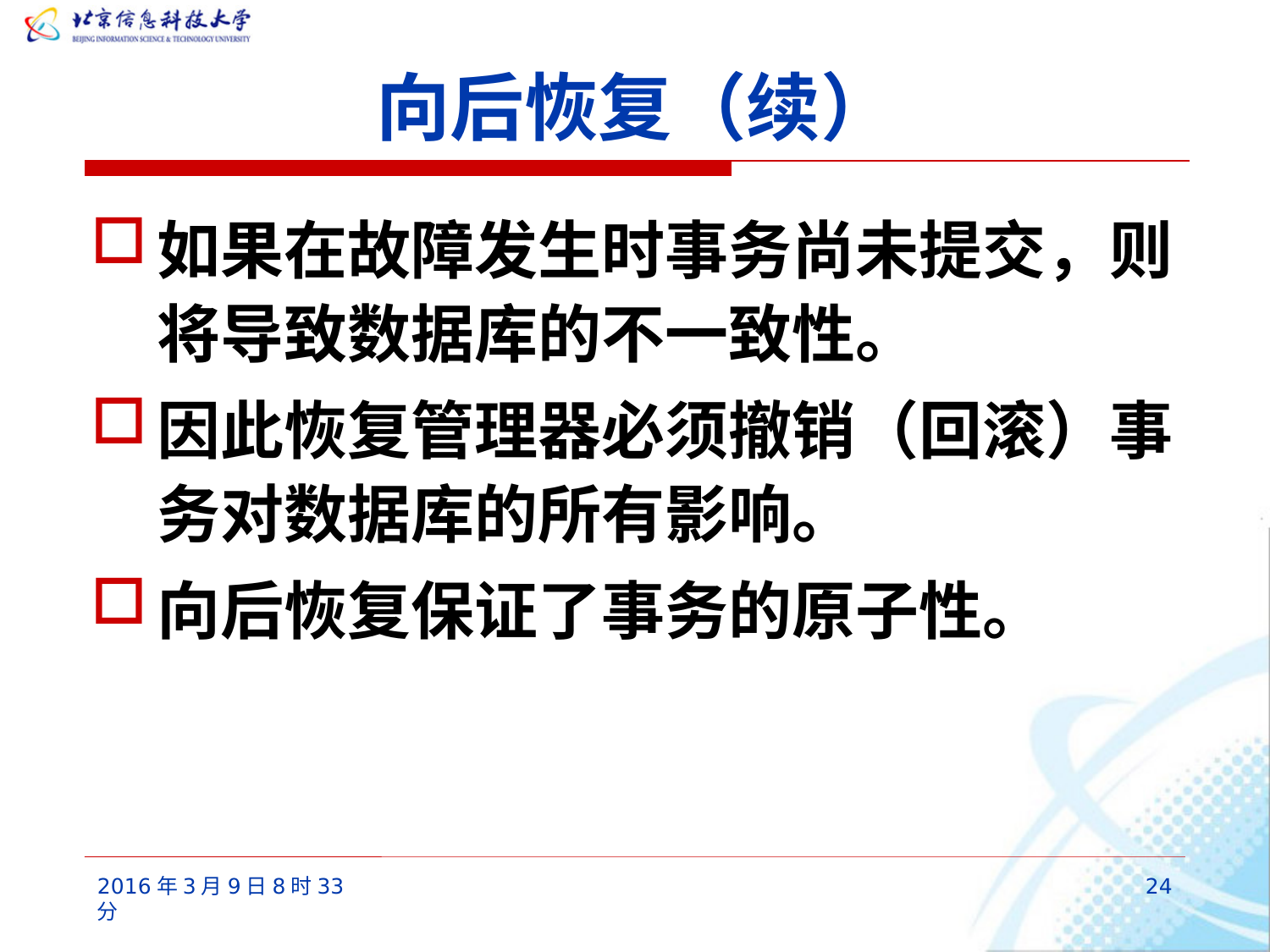

# 向后恢复（续）
如果在故障发生时事务尚未提交，则将导致数据库的不一致性。
因此恢复管理器必须撤销（回滚）事务对数据库的所有影响。
向后恢复保证了事务的原子性。
2016年3月9日8时33分
24